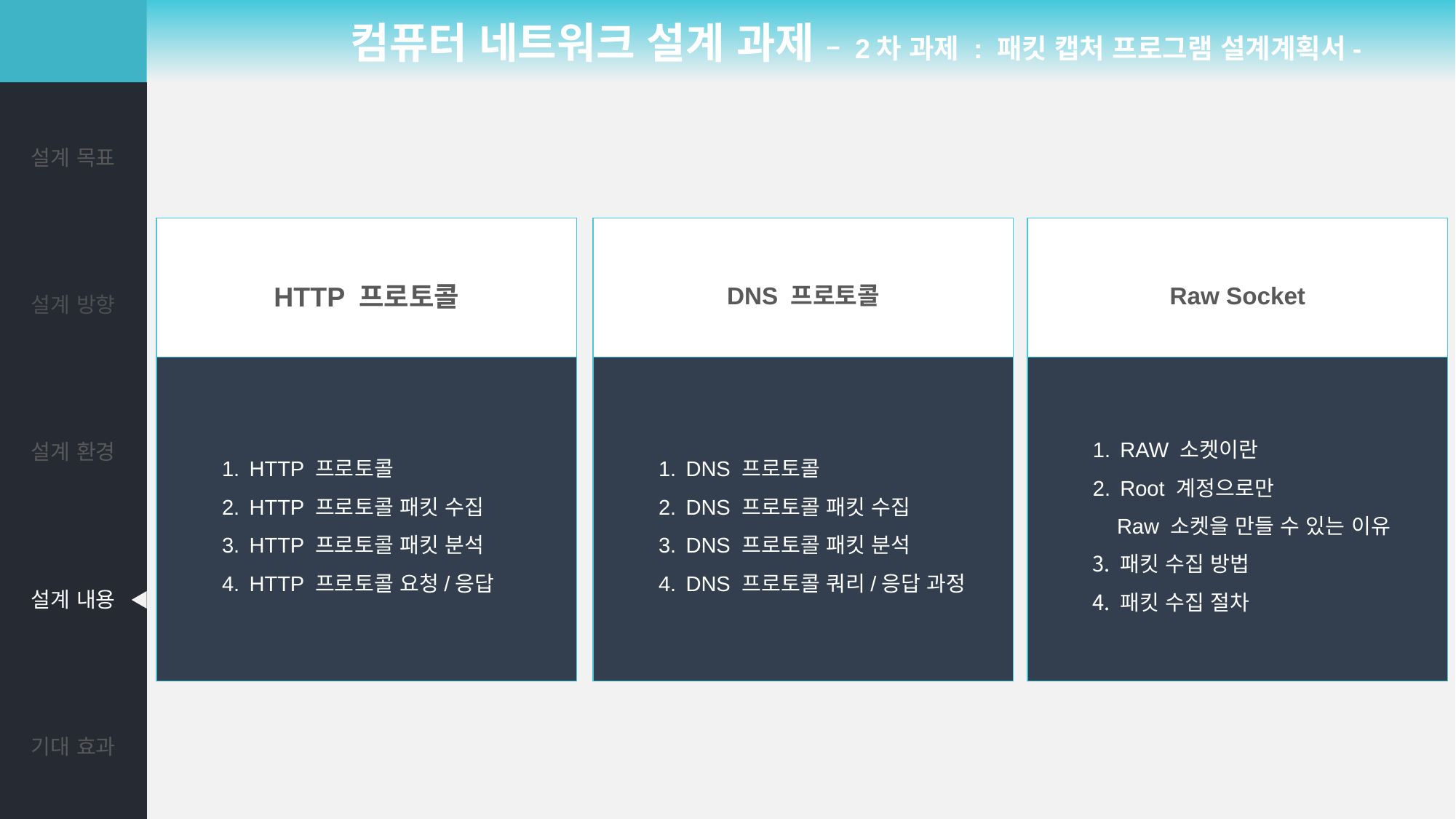

컴퓨터 네트워크 설계 과제 – 2차 과제 : 패킷 캡처 프로그램 설계계획서-
| 설계 목표 |
| --- |
| 설계 방향 |
| 설계 환경 |
| 설계 내용 |
| 기대 효과 |
Raw Socket
HTTP 프로토콜
DNS 프로토콜
RAW 소켓이란
Root 계정으로만
    Raw 소켓을 만들 수 있는 이유
패킷 수집 방법
패킷 수집 절차
HTTP 프로토콜
HTTP 프로토콜 패킷 수집
HTTP 프로토콜 패킷 분석
HTTP 프로토콜 요청/응답
DNS 프로토콜
DNS 프로토콜 패킷 수집
DNS 프로토콜 패킷 분석
DNS 프로토콜 쿼리/응답 과정